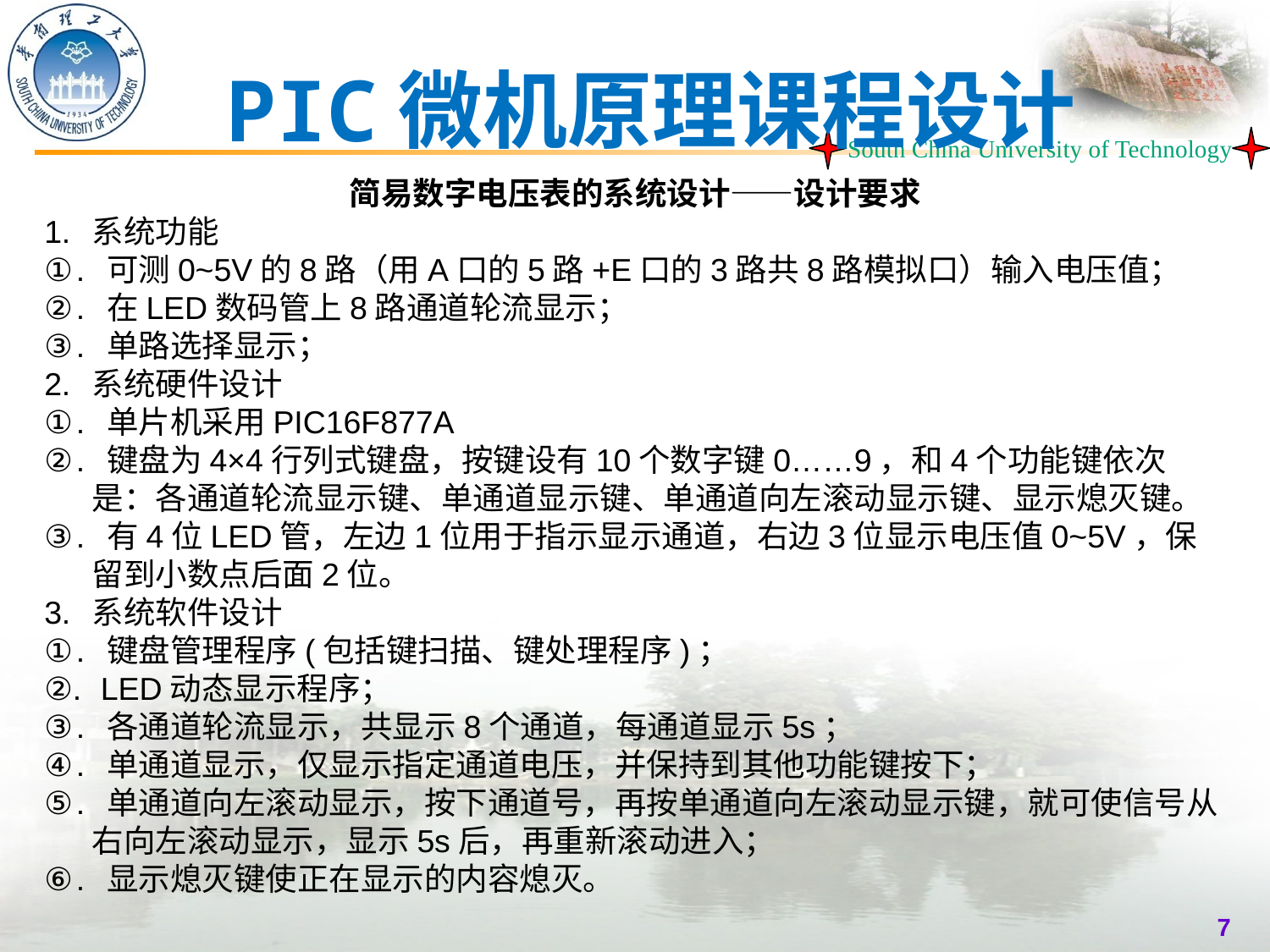

PIC微机原理课程设计
简易数字电压表的系统设计——设计要求
系统功能
 可测0~5V的8路（用A口的5路+E口的3路共8路模拟口）输入电压值；
 在LED数码管上8路通道轮流显示；
 单路选择显示；
系统硬件设计
 单片机采用PIC16F877A
 键盘为4×4行列式键盘，按键设有10个数字键0……9，和4个功能键依次是：各通道轮流显示键、单通道显示键、单通道向左滚动显示键、显示熄灭键。
 有4位LED管，左边1位用于指示显示通道，右边3位显示电压值0~5V，保留到小数点后面2位。
系统软件设计
 键盘管理程序(包括键扫描、键处理程序)；
 LED动态显示程序；
 各通道轮流显示，共显示8个通道，每通道显示5s；
 单通道显示，仅显示指定通道电压，并保持到其他功能键按下；
 单通道向左滚动显示，按下通道号，再按单通道向左滚动显示键，就可使信号从右向左滚动显示，显示5s后，再重新滚动进入；
 显示熄灭键使正在显示的内容熄灭。